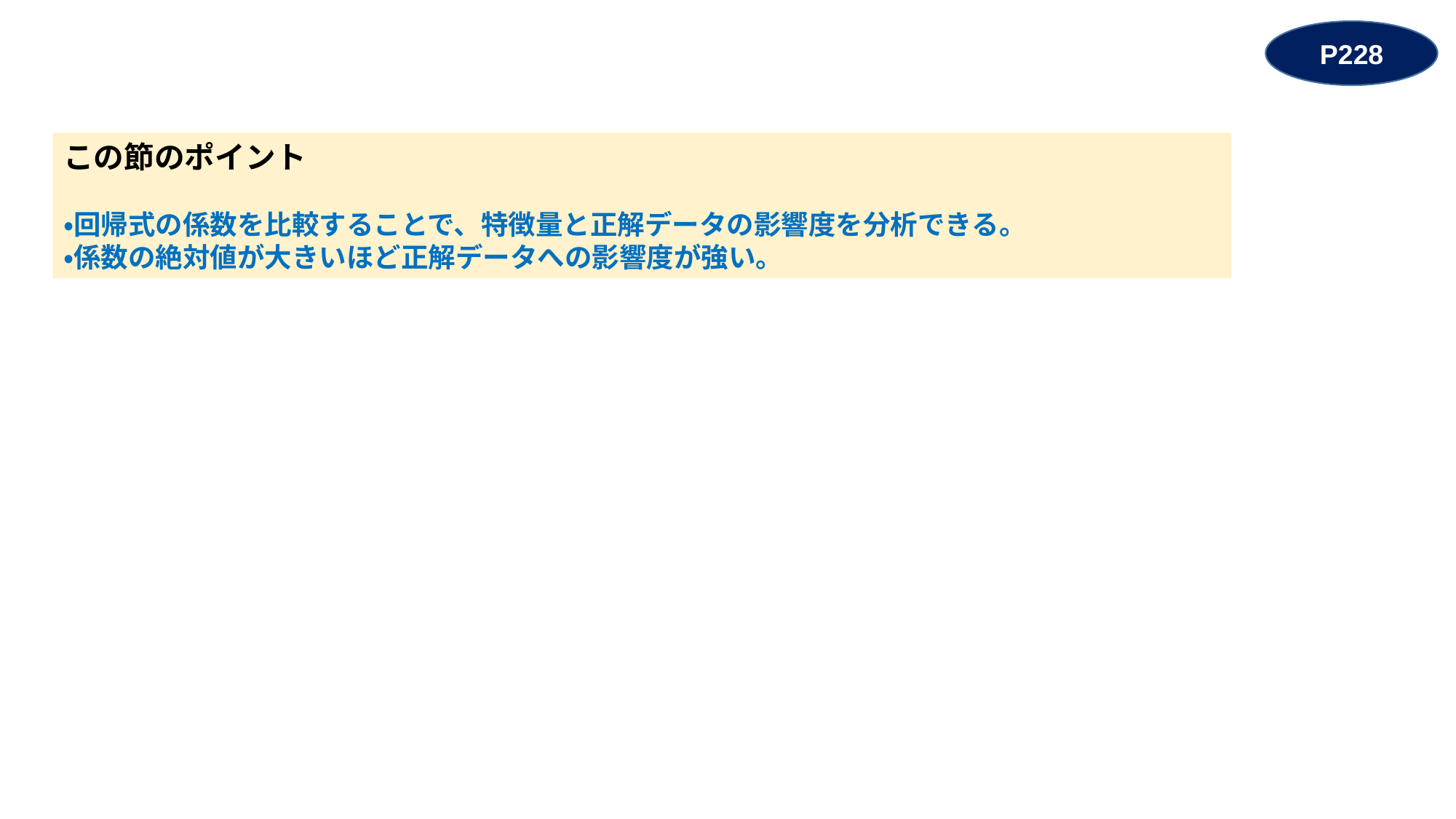

P228
この節のポイント

・回帰式の係数を比較することで、特徴量と正解データの影響度を分析できる。
・係数の絶対値が大きいほど正解データへの影響度が強い。